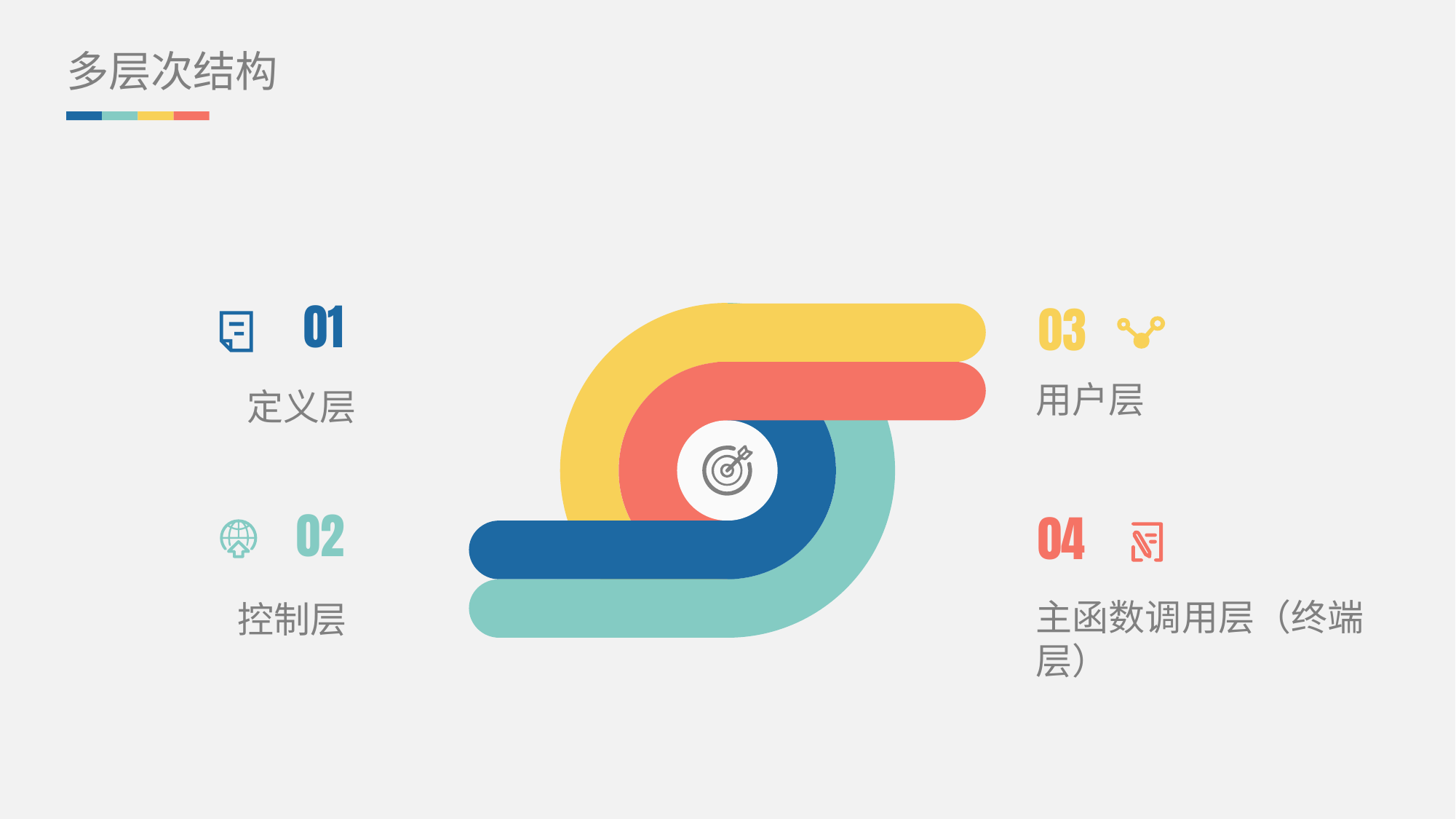

多层次结构

01

02

定义层
控制层
03

用户层
04

主函数调用层（终端层）